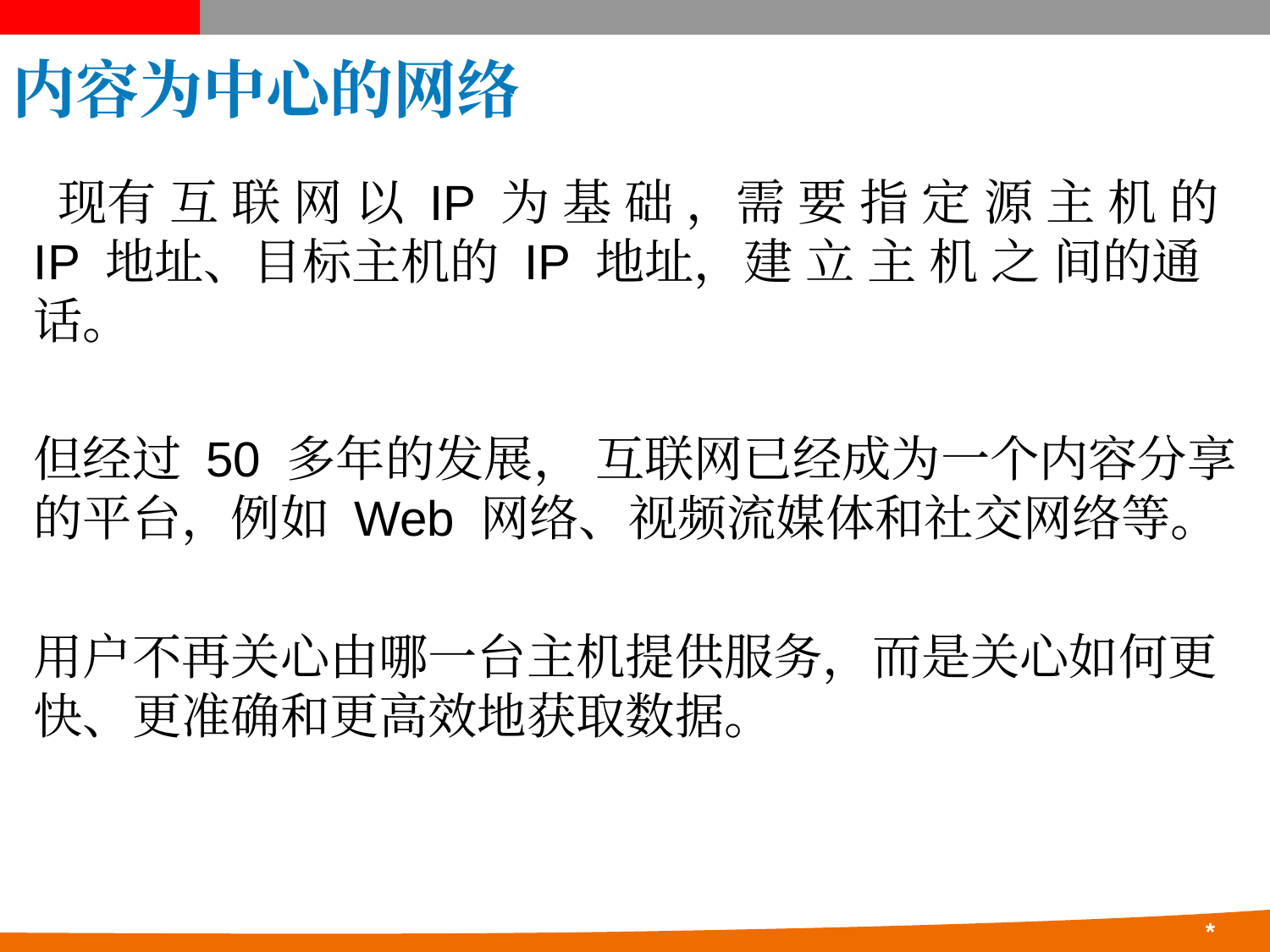

# 内容为中心的网络
 现有 互 联 网 以 IP 为 基 础 ，需 要 指 定 源 主 机 的 IP 地址、目标主机的 IP 地址，建 立 主 机 之 间的通话。

但经过 50 多年的发展， 互联网已经成为一个内容分享的平台，例如 Web 网络、视频流媒体和社交网络等。

用户不再关心由哪一台主机提供服务，而是关心如何更快、更准确和更高效地获取数据。